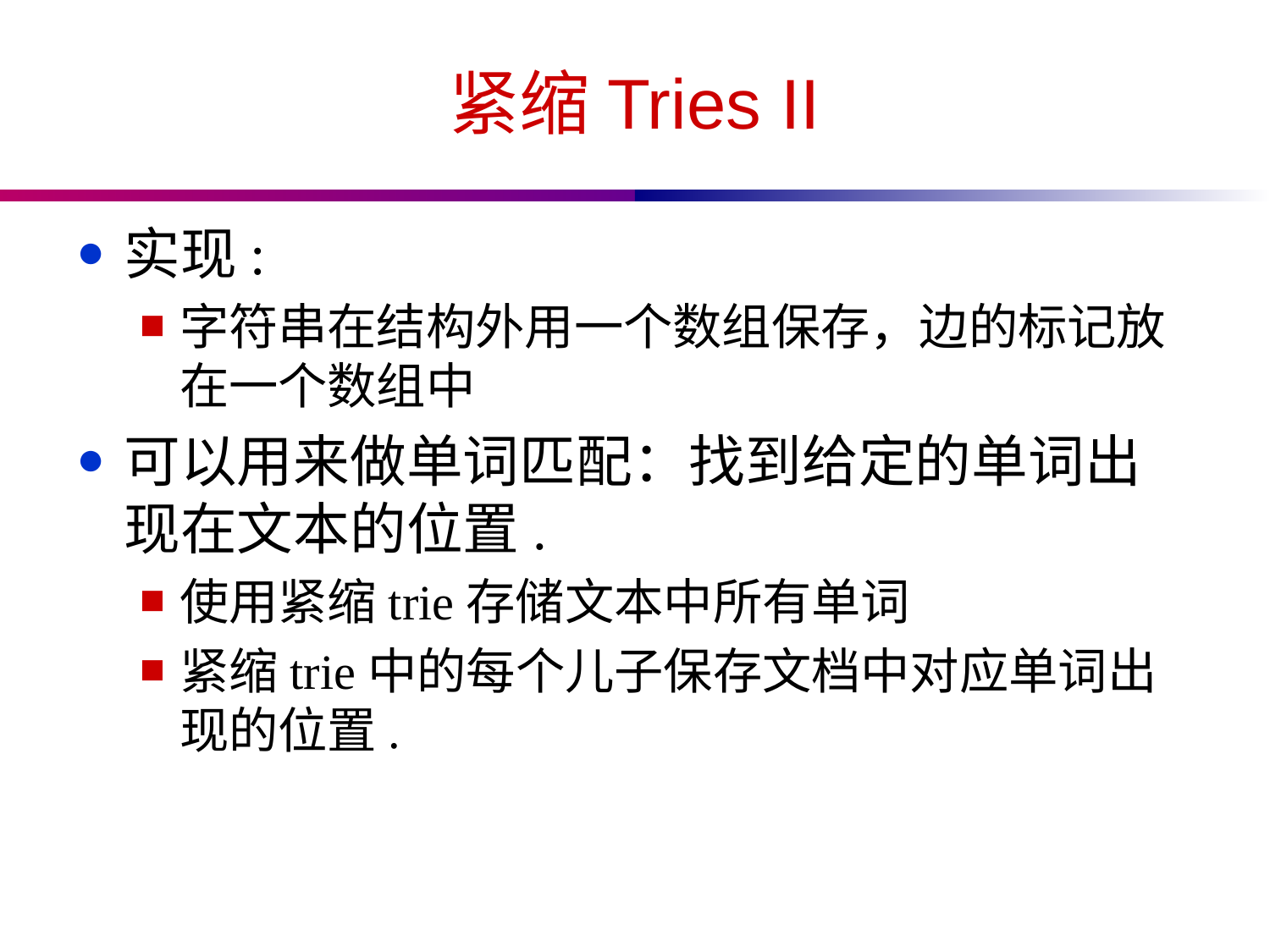

# 紧缩Tries II
实现:
字符串在结构外用一个数组保存，边的标记放在一个数组中
可以用来做单词匹配：找到给定的单词出现在文本的位置.
使用紧缩trie存储文本中所有单词
紧缩trie中的每个儿子保存文档中对应单词出现的位置.